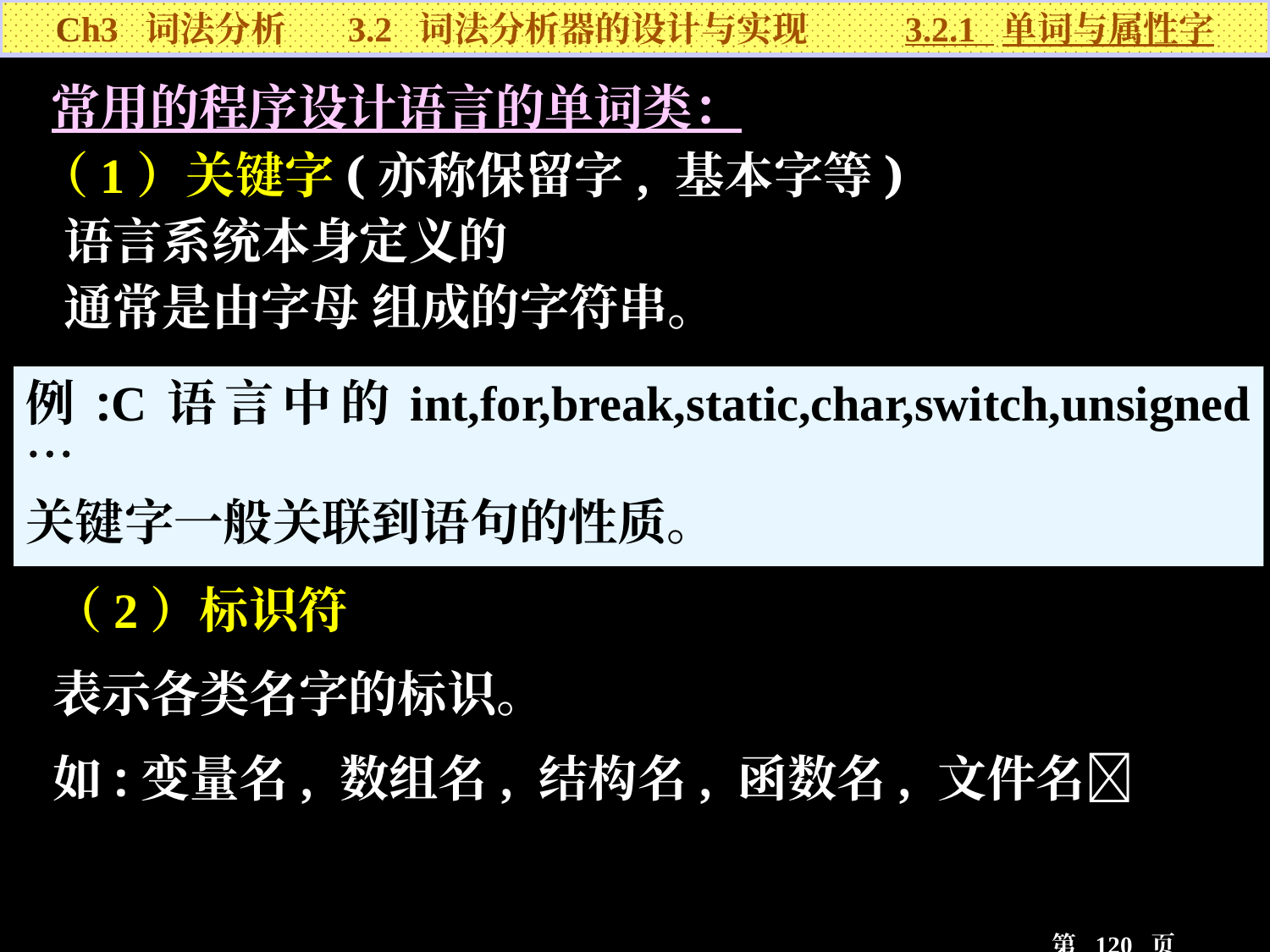

Ch3  词法分析      3.2  词法分析器的设计与实现          3.2.1  单词与属性字
  常用的程序设计语言的单词类：
 （1）关键字(亦称保留字, 基本字等)
   语言系统本身定义的
   通常是由字母 组成的字符串。
例:C语言中的int,for,break,static,char,switch,unsigned …
关键字一般关联到语句的性质。
（2）标识符
表示各类名字的标识。
如:变量名, 数组名, 结构名, 函数名, 文件名…